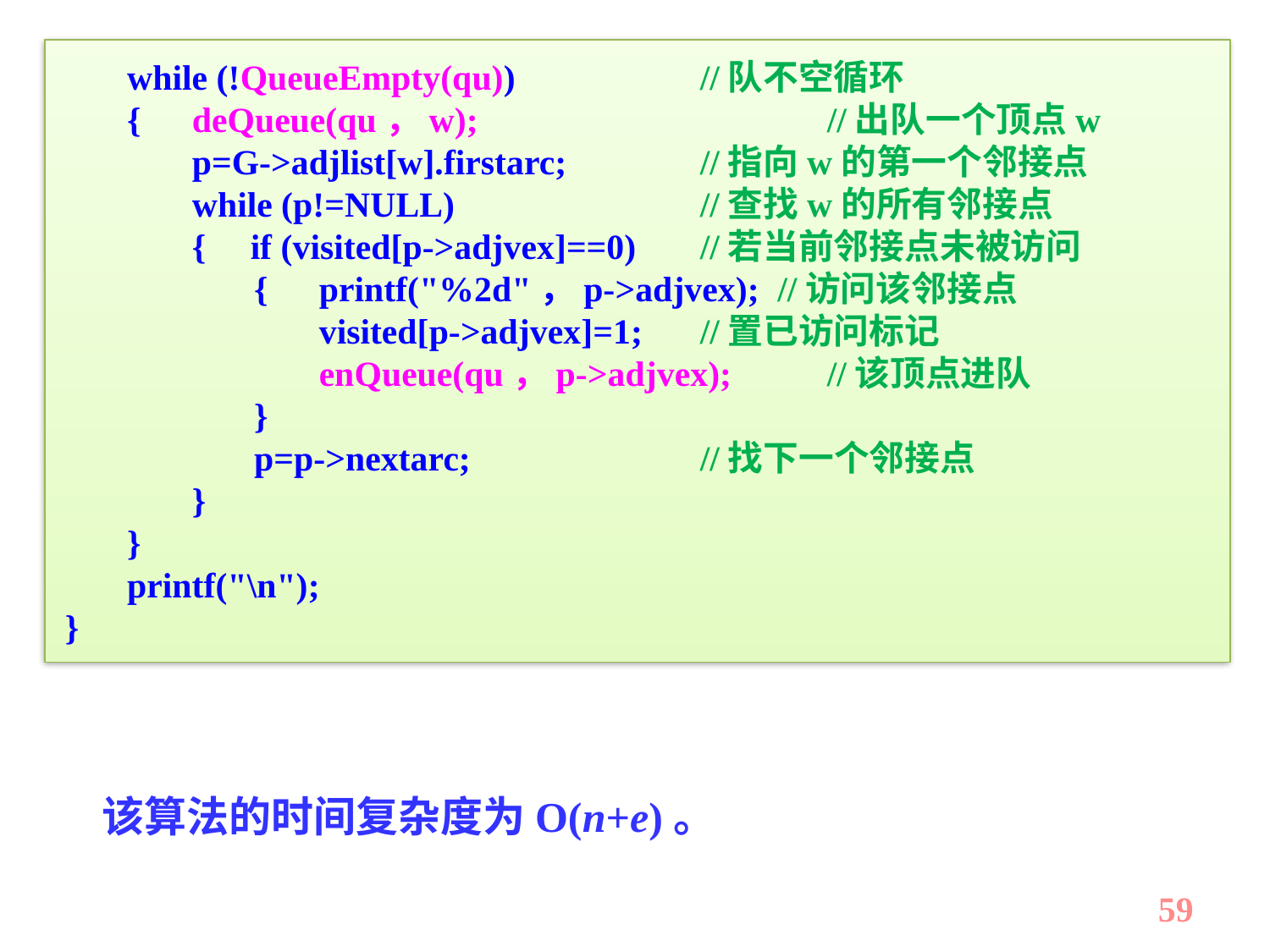

while (!QueueEmpty(qu))       	//队不空循环
       {	deQueue(qu，w);			//出队一个顶点w
	p=G->adjlist[w].firstarc; 	//指向w的第一个邻接点
	while (p!=NULL)		//查找w的所有邻接点
	{     if (visited[p->adjvex]==0) 	//若当前邻接点未被访问
	       {	printf("%2d"，p->adjvex);  //访问该邻接点
		visited[p->adjvex]=1;	//置已访问标记
		enQueue(qu，p->adjvex);	//该顶点进队
           	       }
           	       p=p->nextarc;              	//找下一个邻接点
	}
       }
       printf("\n");
}
该算法的时间复杂度为O(n+e)。
59